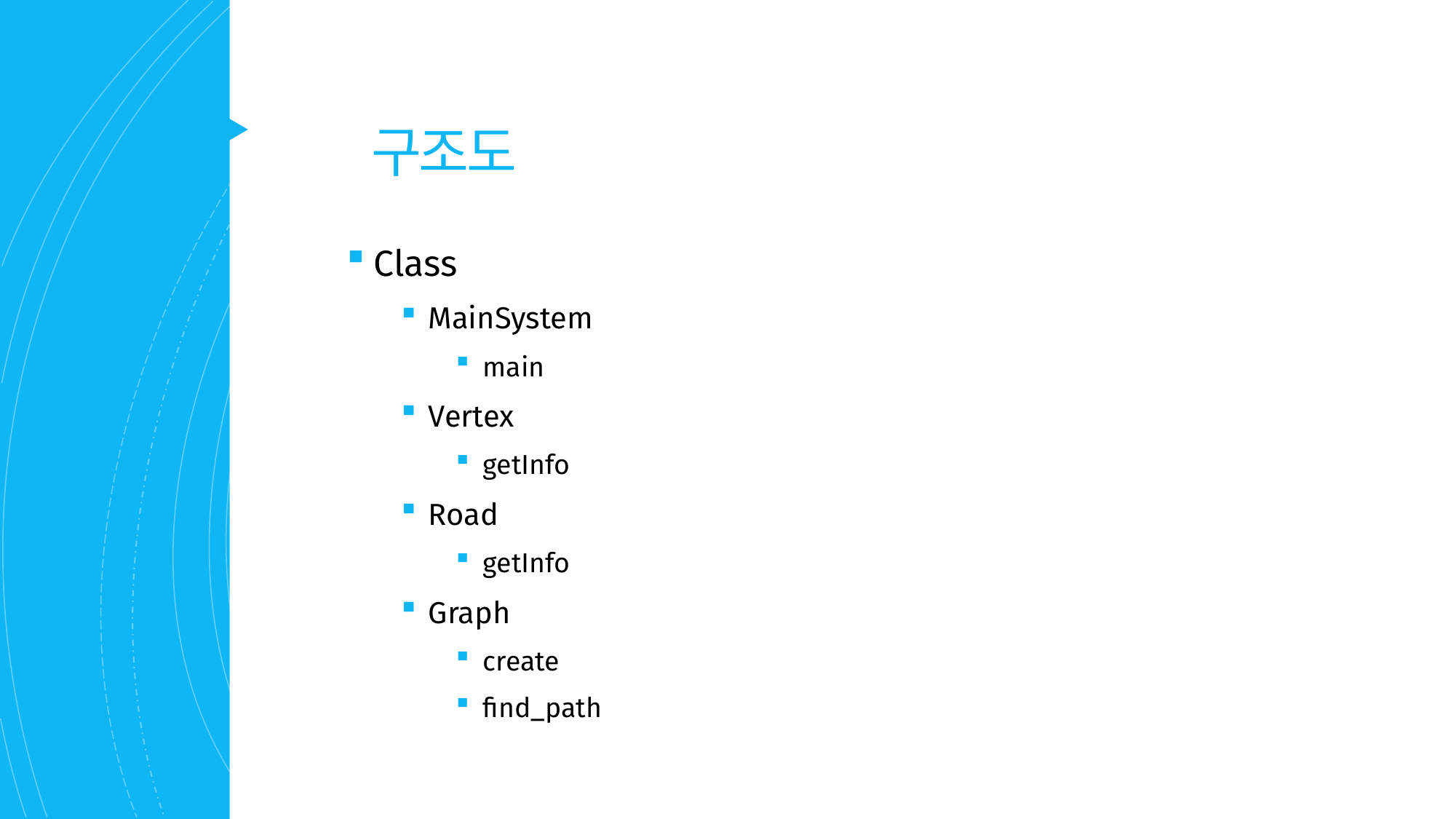

# 구조도

Class
MainSystem
main
Vertex
getInfo
Road
getInfo
Graph
create
find_path